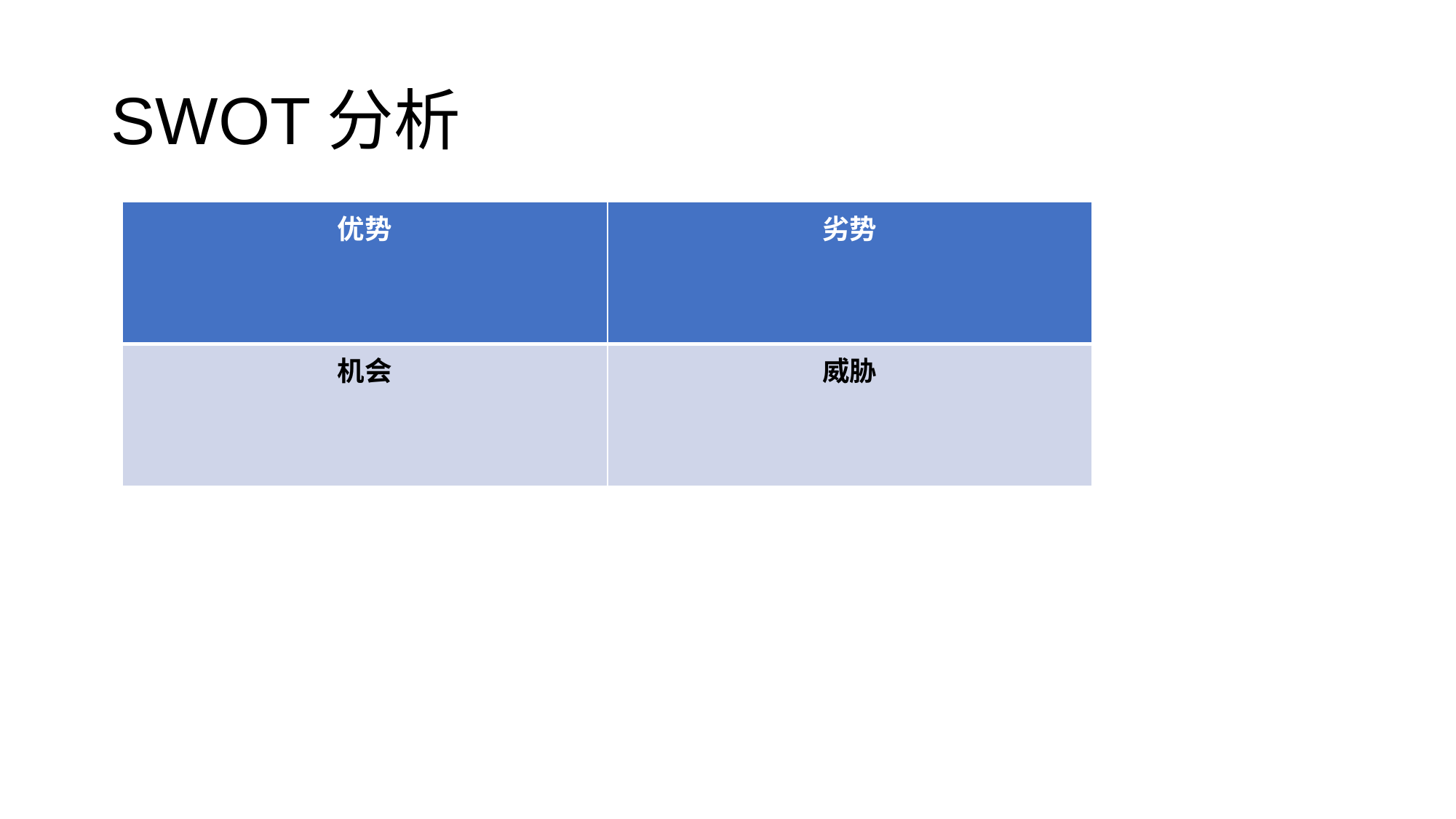

# SWOT分析
| 优势 | 劣势 |
| --- | --- |
| 机会 | 威胁 |